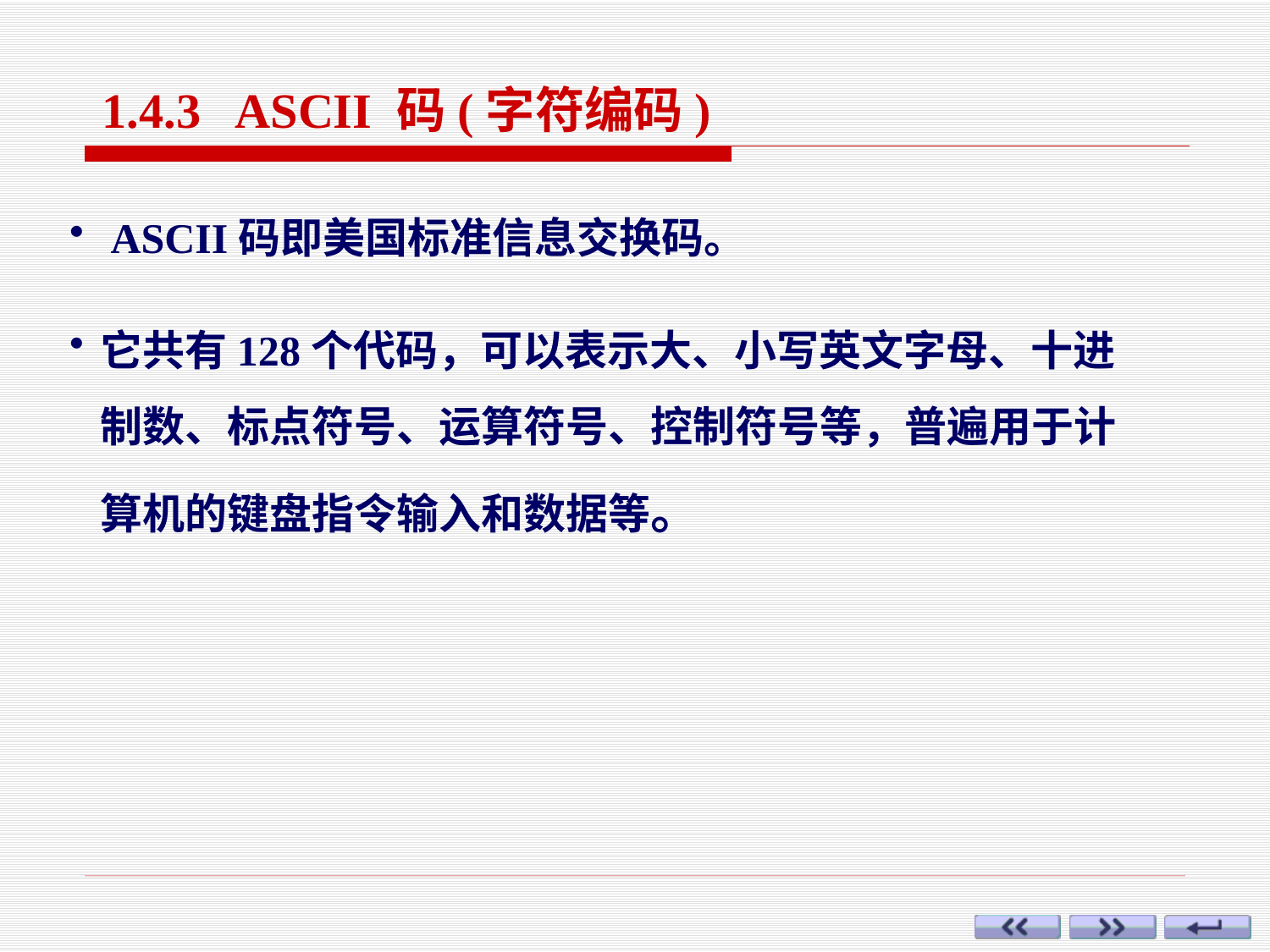

1.4.3   ASCII 码(字符编码)
 ASCII码即美国标准信息交换码。
它共有128个代码，可以表示大、小写英文字母、十进制数、标点符号、运算符号、控制符号等，普遍用于计算机的键盘指令输入和数据等。